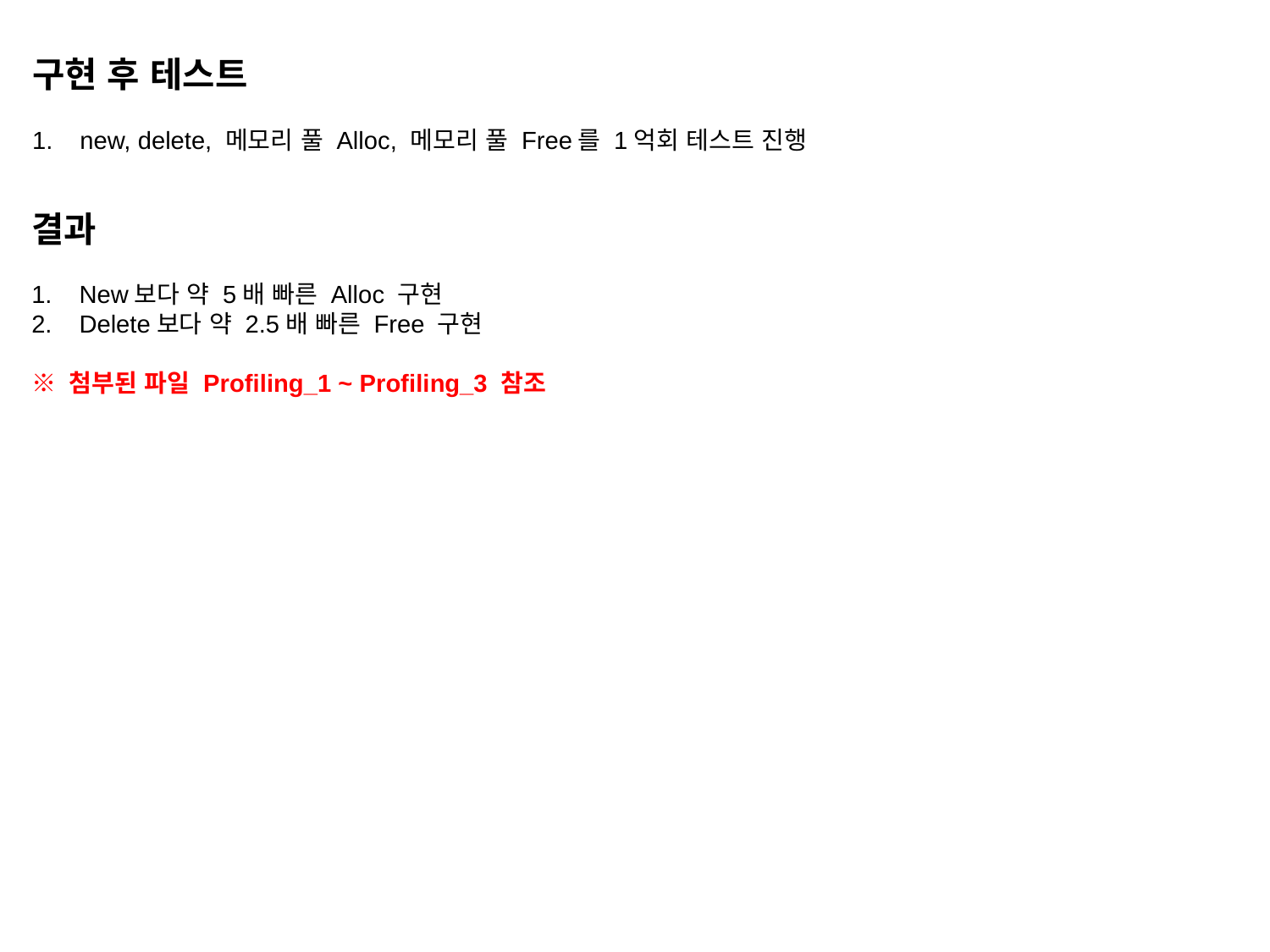

구현 후 테스트

new, delete, 메모리 풀 Alloc, 메모리 풀 Free를 1억회 테스트 진행

결과

New보다 약 5배 빠른 Alloc 구현
Delete보다 약 2.5배 빠른 Free 구현

※ 첨부된 파일 Profiling_1 ~ Profiling_3 참조